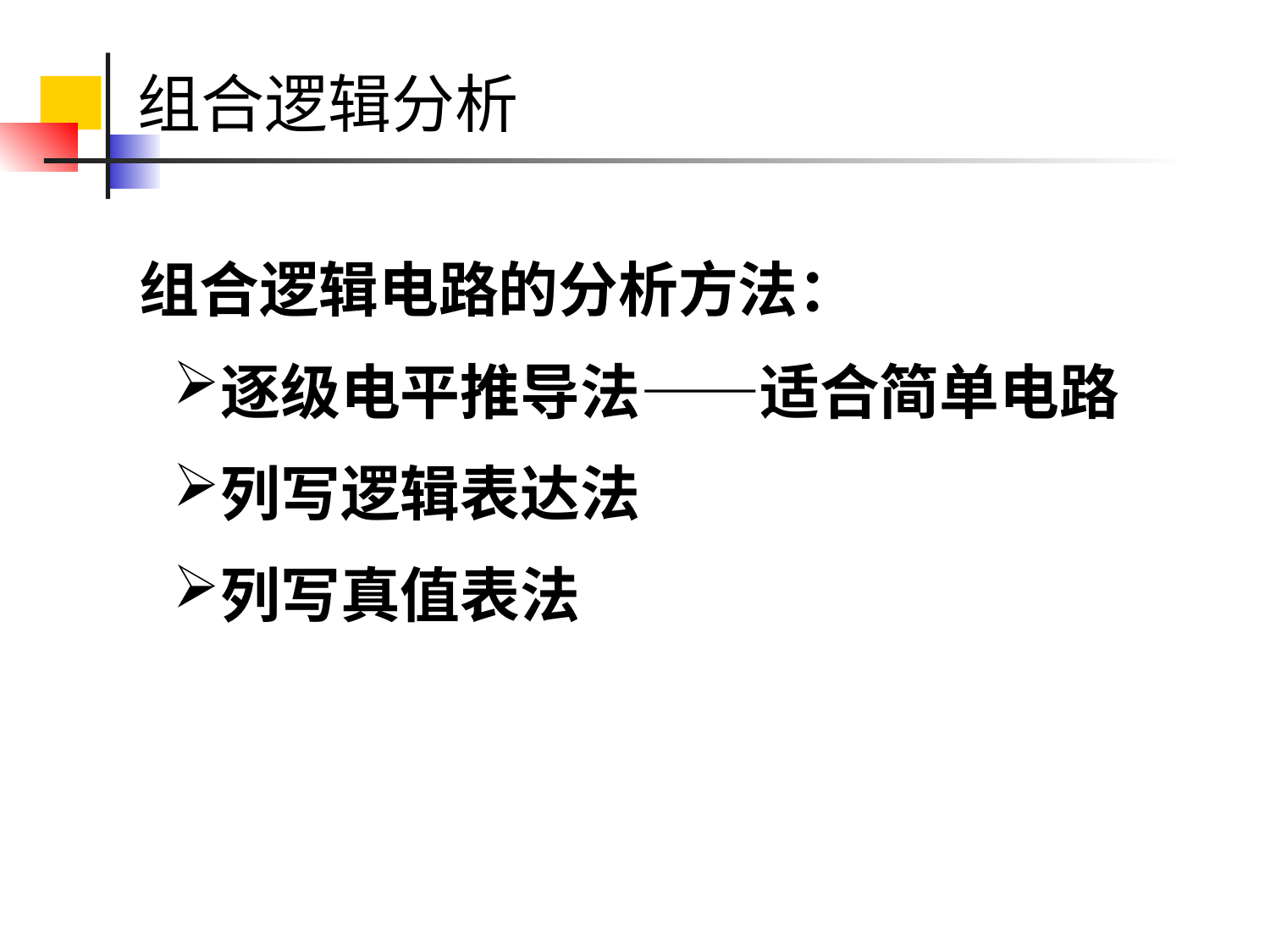

组合逻辑分析
	组合逻辑电路的分析方法：
逐级电平推导法——适合简单电路
列写逻辑表达法
列写真值表法